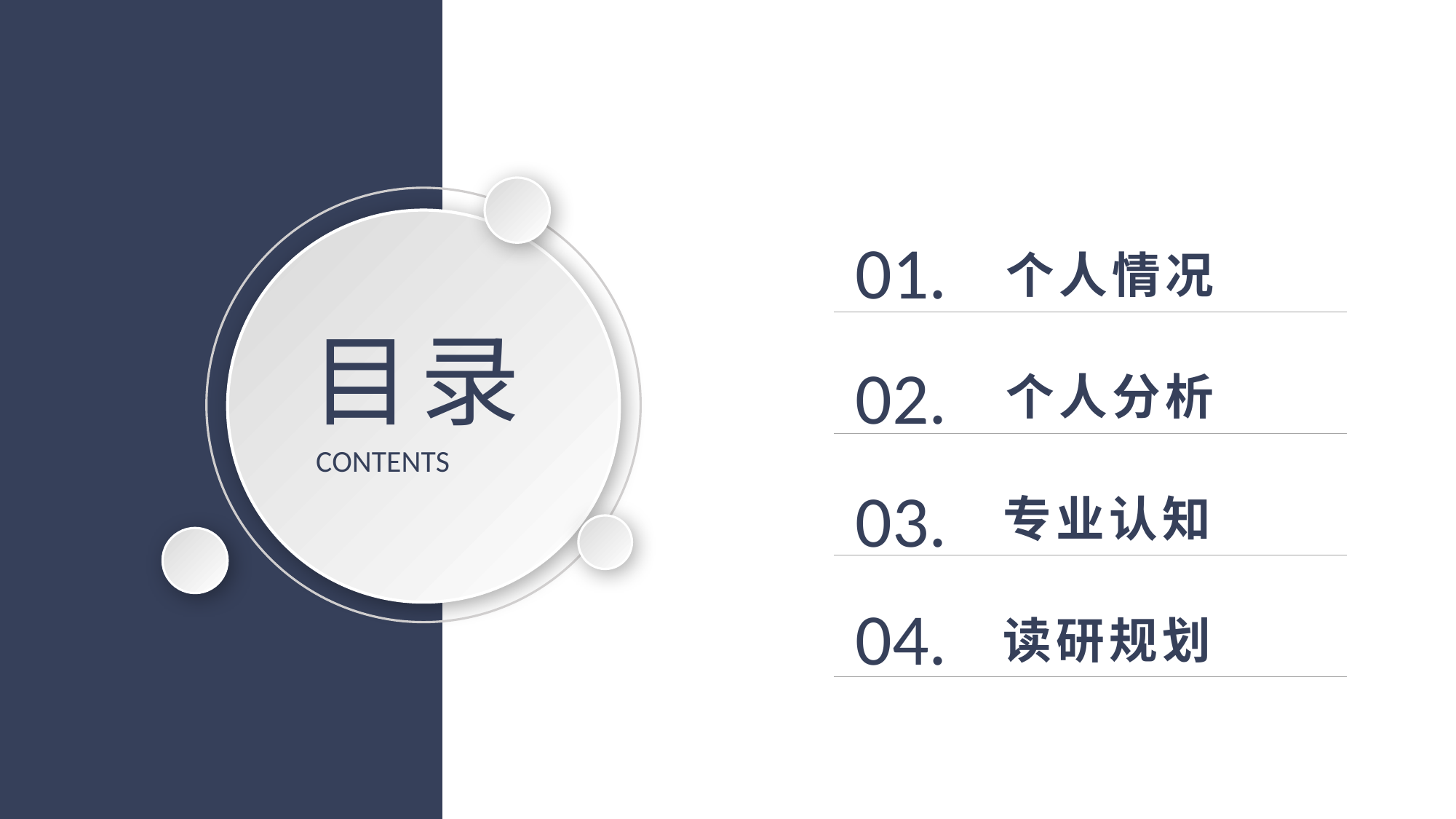

01.
个人情况
目录
02.
个人分析
CONTENTS
03.
专业认知

04.
读研规划